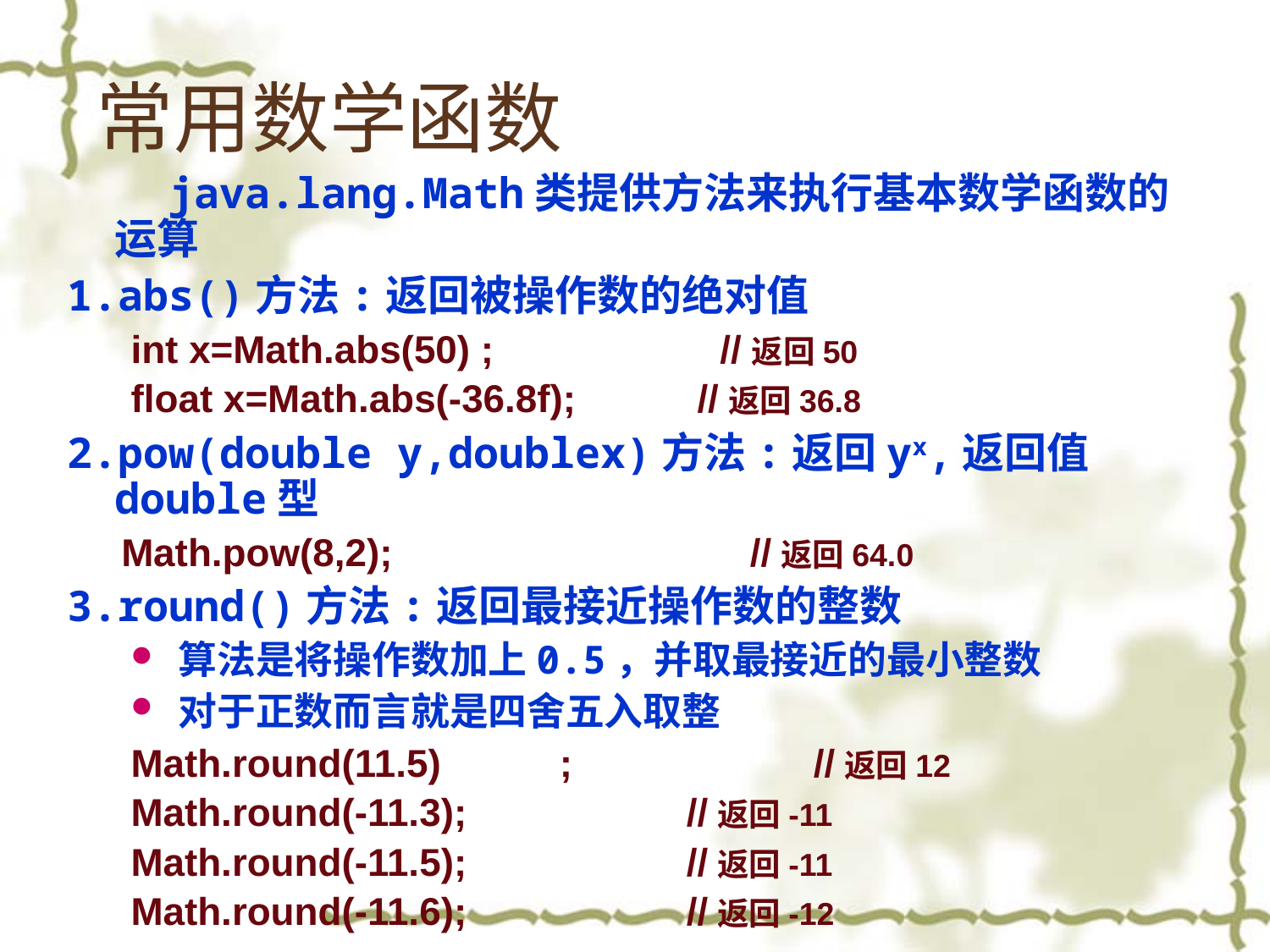

# 常用数学函数
    java.lang.Math类提供方法来执行基本数学函数的运算
abs()方法:返回被操作数的绝对值
int x=Math.abs(50) ;                     //返回50
float x=Math.abs(-36.8f);	 //返回36.8
pow(double y,doublex)方法:返回yx,返回值double型
     Math.pow(8,2);			//返回64.0
round()方法:返回最接近操作数的整数
算法是将操作数加上0.5，并取最接近的最小整数
对于正数而言就是四舍五入取整
Math.round(11.5)	;		//返回12
Math.round(-11.3);		//返回-11
Math.round(-11.5);		//返回-11
Math.round(-11.6);		//返回-12